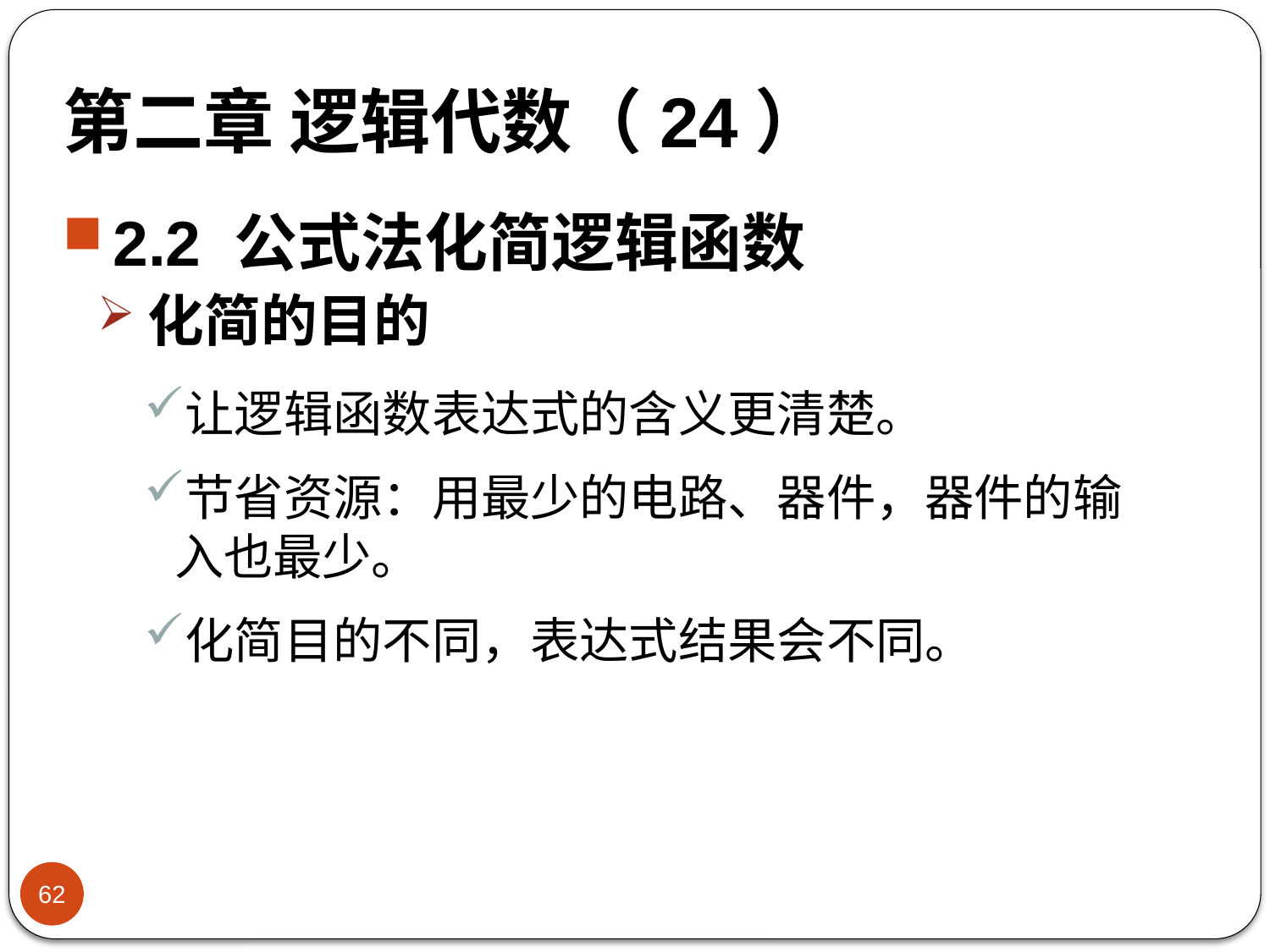

# 第二章 逻辑代数（24）
2.2 公式法化简逻辑函数
化简的目的

让逻辑函数表达式的含义更清楚。
节省资源：用最少的电路、器件，器件的输入也最少。
化简目的不同，表达式结果会不同。
62